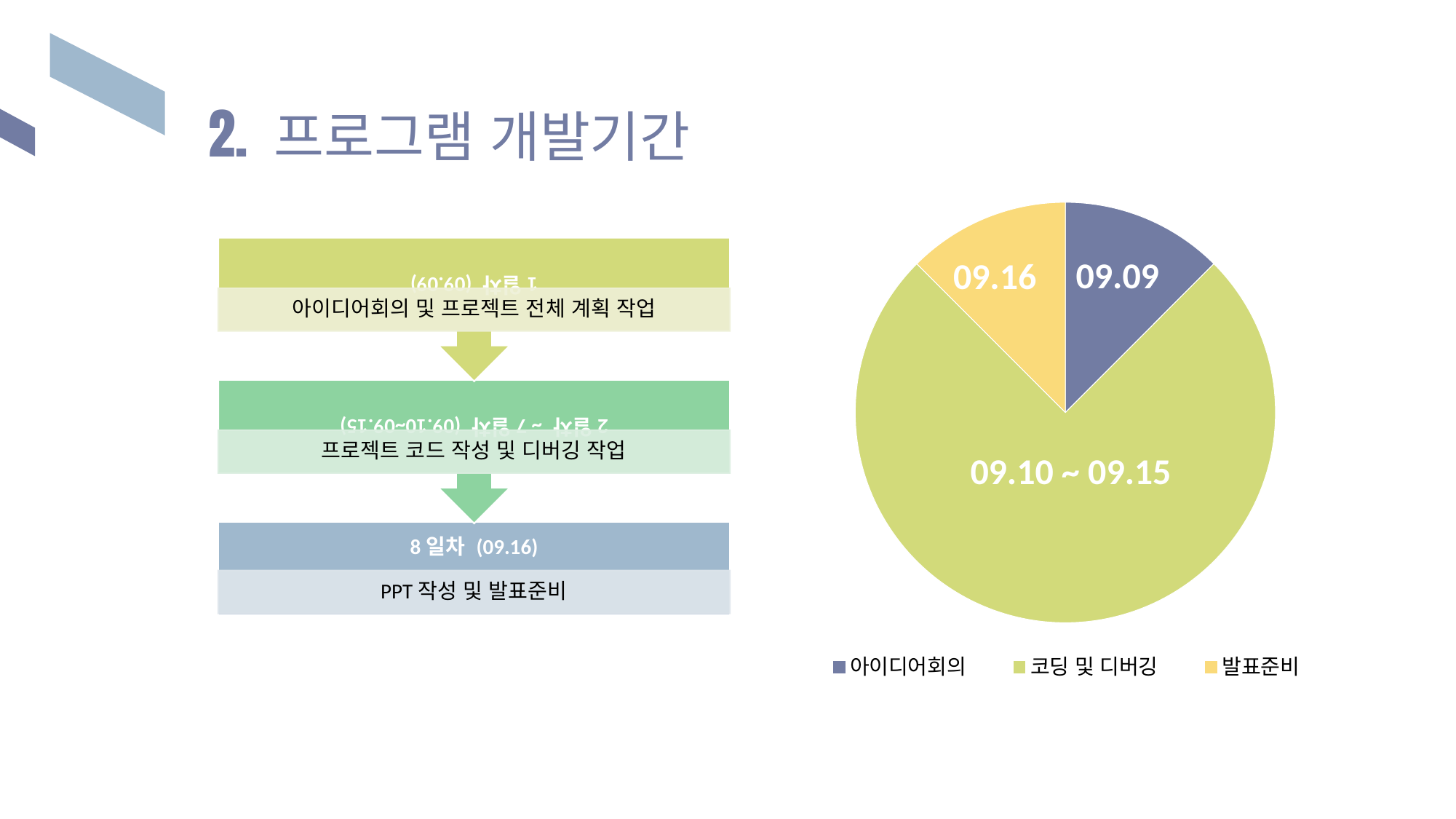

2. 프로그램 개발기간

### Chart

| Category | text01 |
|---|---|
| 아이디어회의 | 1.0 |
|  | None |
| 코딩 및 디버깅 | 6.0 |
| 발표준비 | 1.0 |
8일차 (09.16)
PPT작성 및 발표준비
2일차 ~ 7일차 (09.10~09.15)
프로젝트 코드 작성 및 디버깅 작업
1일차 (09.09)
아이디어회의 및 프로젝트 전체 계획 작업
09.09

09.16

09.10 ~ 09.15